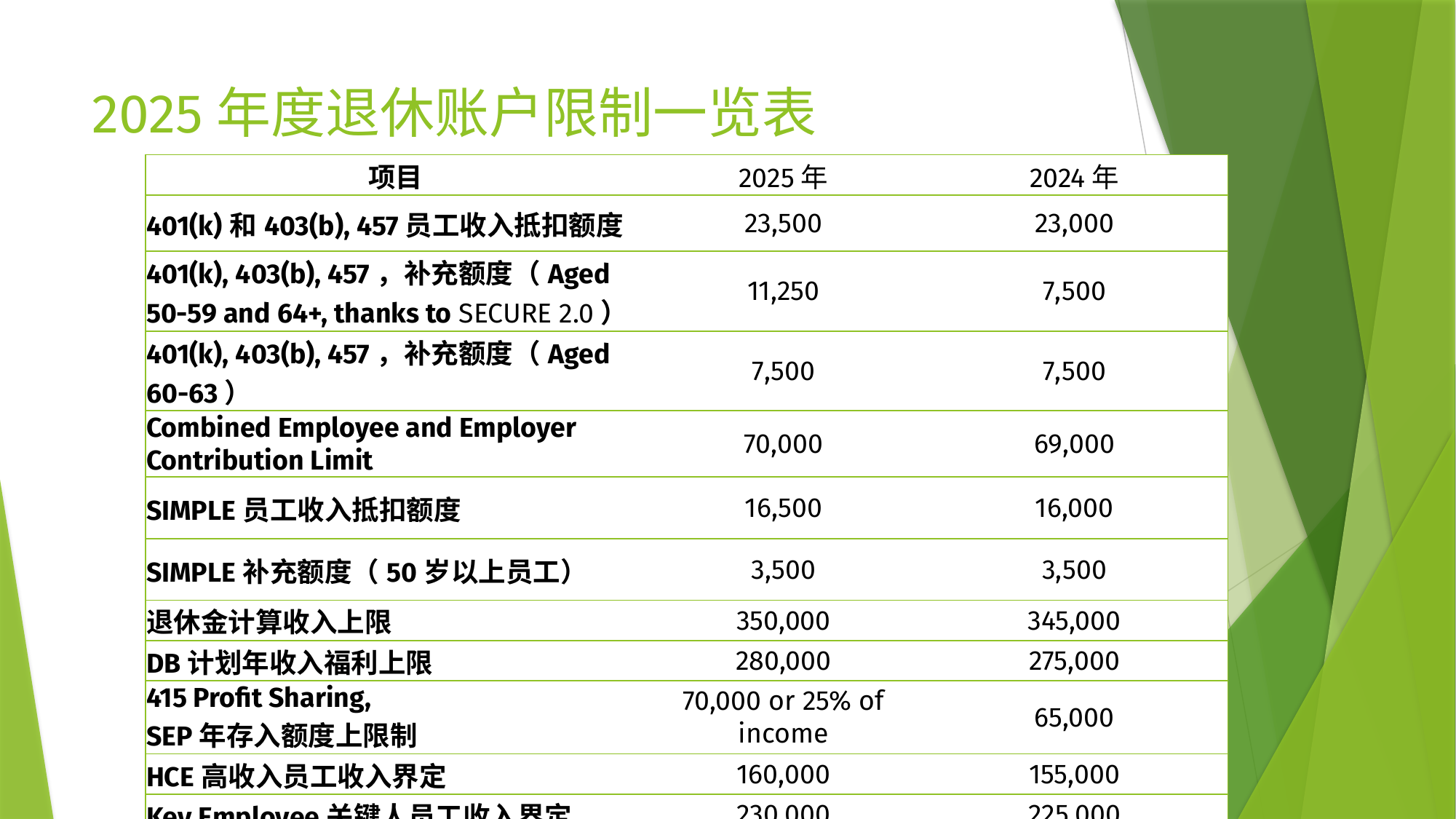

# 2025年度退休账户限制一览表
| 项目 | 2025年 | 2024年 |
| --- | --- | --- |
| 401(k)和403(b), 457员工收入抵扣额度 | 23,500 | 23,000 |
| 401(k), 403(b), 457，补充额度（Aged 50-59 and 64+, thanks to SECURE 2.0） | 11,250 | 7,500 |
| 401(k), 403(b), 457，补充额度（Aged 60-63） | 7,500 | 7,500 |
| Combined Employee and Employer Contribution Limit | 70,000 | 69,000 |
| SIMPLE员工收入抵扣额度 | 16,500 | 16,000 |
| SIMPLE补充额度（50岁以上员工） | 3,500 | 3,500 |
| 退休金计算收入上限 | 350,000 | 345,000 |
| DB计划年收入福利上限 | 280,000 | 275,000 |
| 415 Profit Sharing, SEP年存入额度上限制 | 70,000 or 25% of income | 65,000 |
| HCE高收入员工收入界定 | 160,000 | 155,000 |
| Key Employee关键人员工收入界定 | 230,000 | 225,000 |
| 社会保障应税工资基数 | 176,100 | 168,600 |